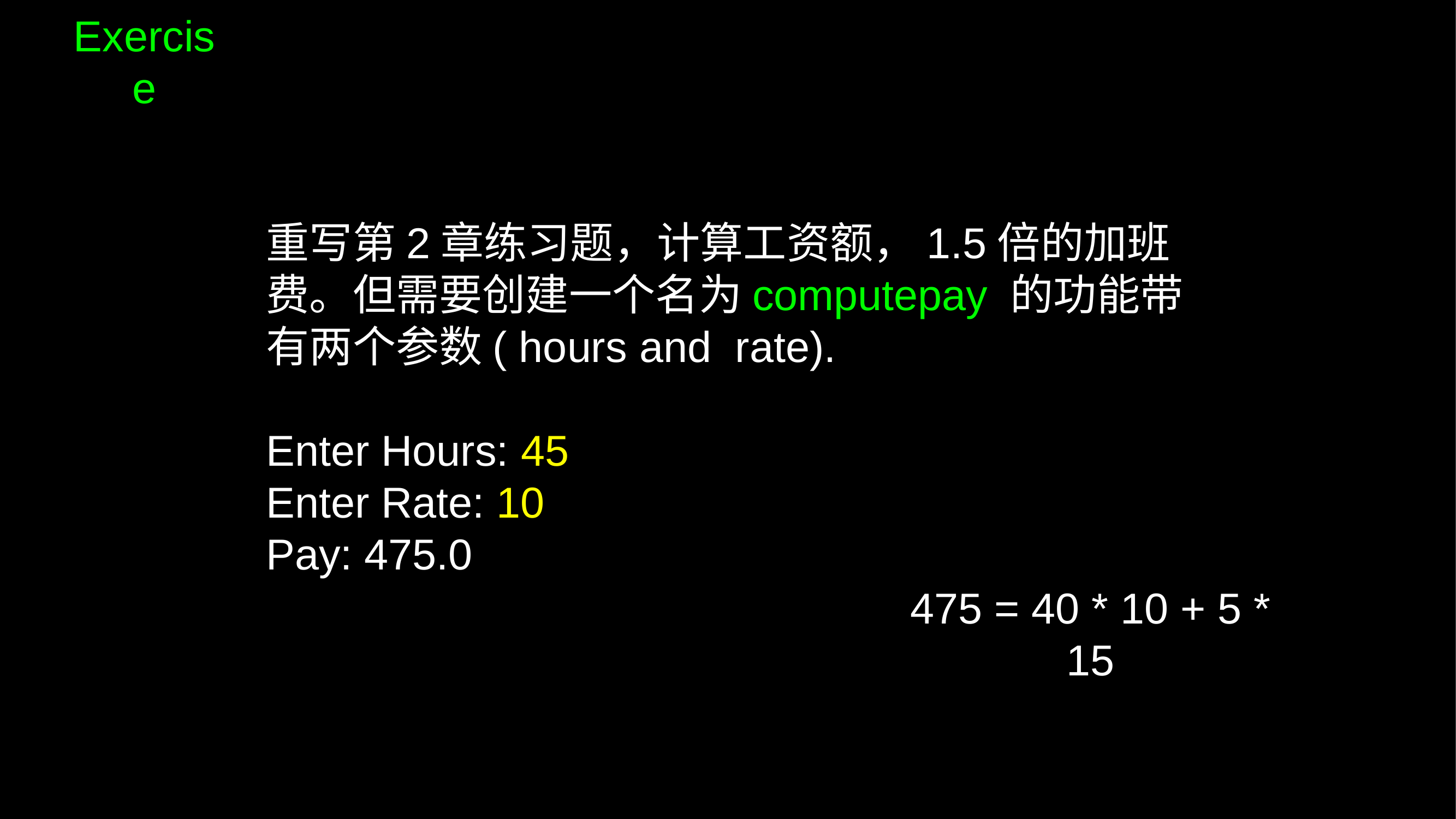

Exercise
重写第2章练习题，计算工资额，1.5倍的加班费。但需要创建一个名为computepay 的功能带有两个参数( hours and  rate).

Enter Hours: 45
Enter Rate: 10
Pay: 475.0
475 = 40 * 10 + 5 * 15